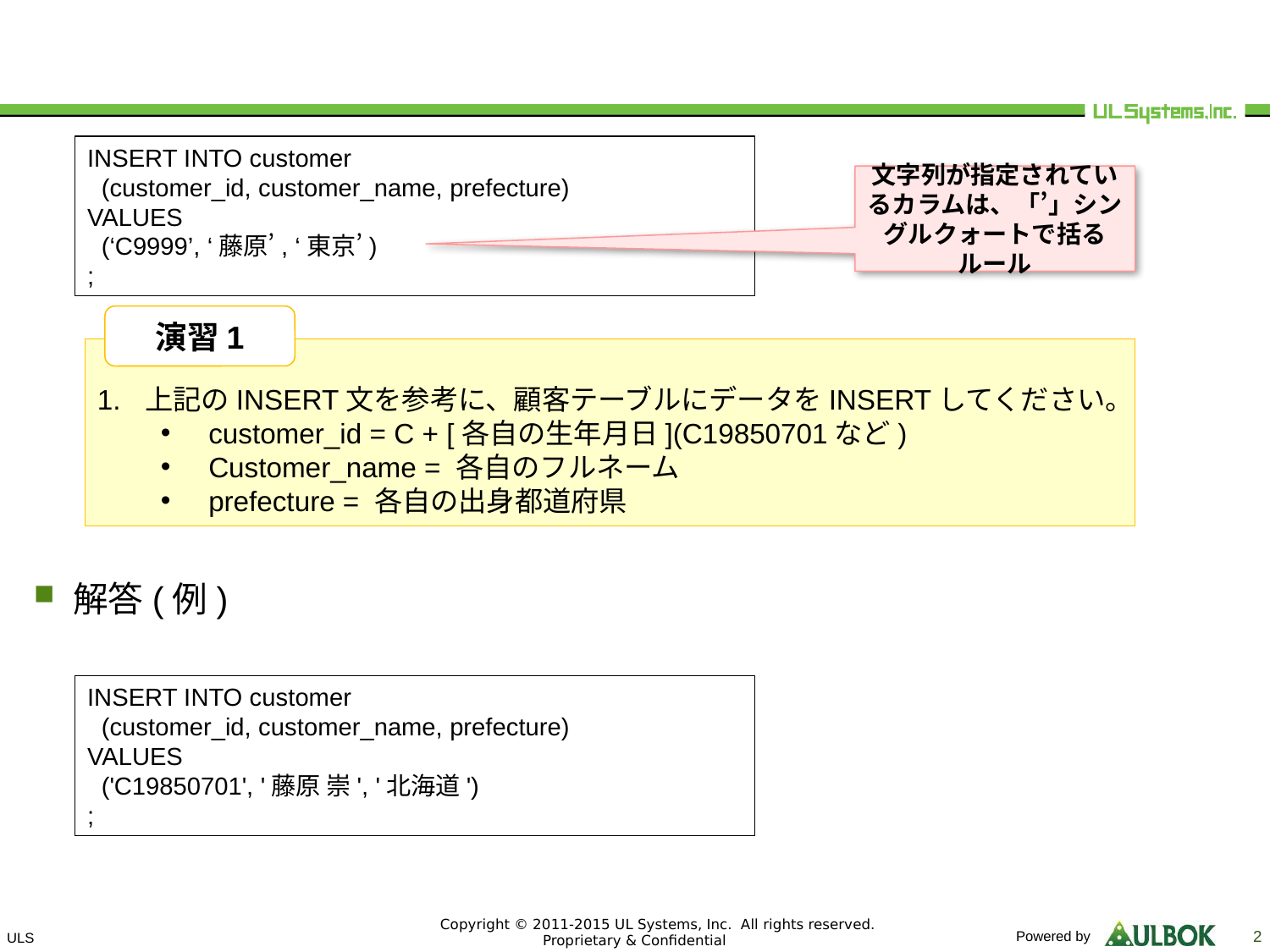

#

解答(例)
INSERT INTO customer
  (customer_id, customer_name, prefecture)
VALUES
  (‘C9999’, ‘藤原’, ‘東京’)
;
文字列が指定されているカラムは、「’」シングルクォートで括るルール
演習1

上記のINSERT文を参考に、顧客テーブルにデータをINSERTしてください。
customer_id = C + [各自の生年月日](C19850701など)
Customer_name = 各自のフルネーム
prefecture = 各自の出身都道府県
INSERT INTO customer
  (customer_id, customer_name, prefecture)
VALUES
  ('C19850701', '藤原 崇', '北海道')
;